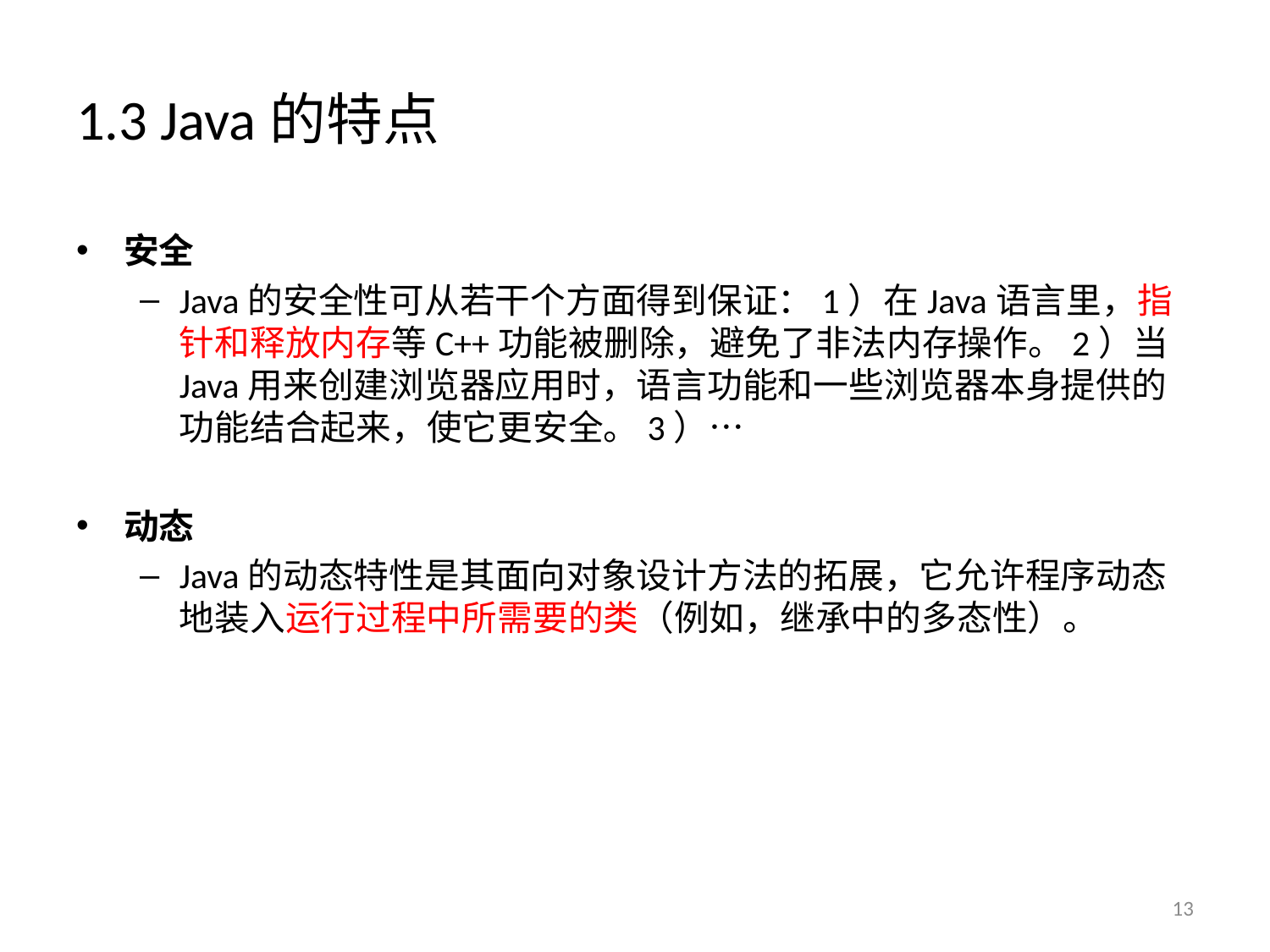

# 1.3 Java的特点
安全
Java的安全性可从若干个方面得到保证：1）在Java语言里，指针和释放内存等C++功能被删除，避免了非法内存操作。2）当Java用来创建浏览器应用时，语言功能和一些浏览器本身提供的功能结合起来，使它更安全。3）…

动态
Java的动态特性是其面向对象设计方法的拓展，它允许程序动态地装入运行过程中所需要的类（例如，继承中的多态性）。
13